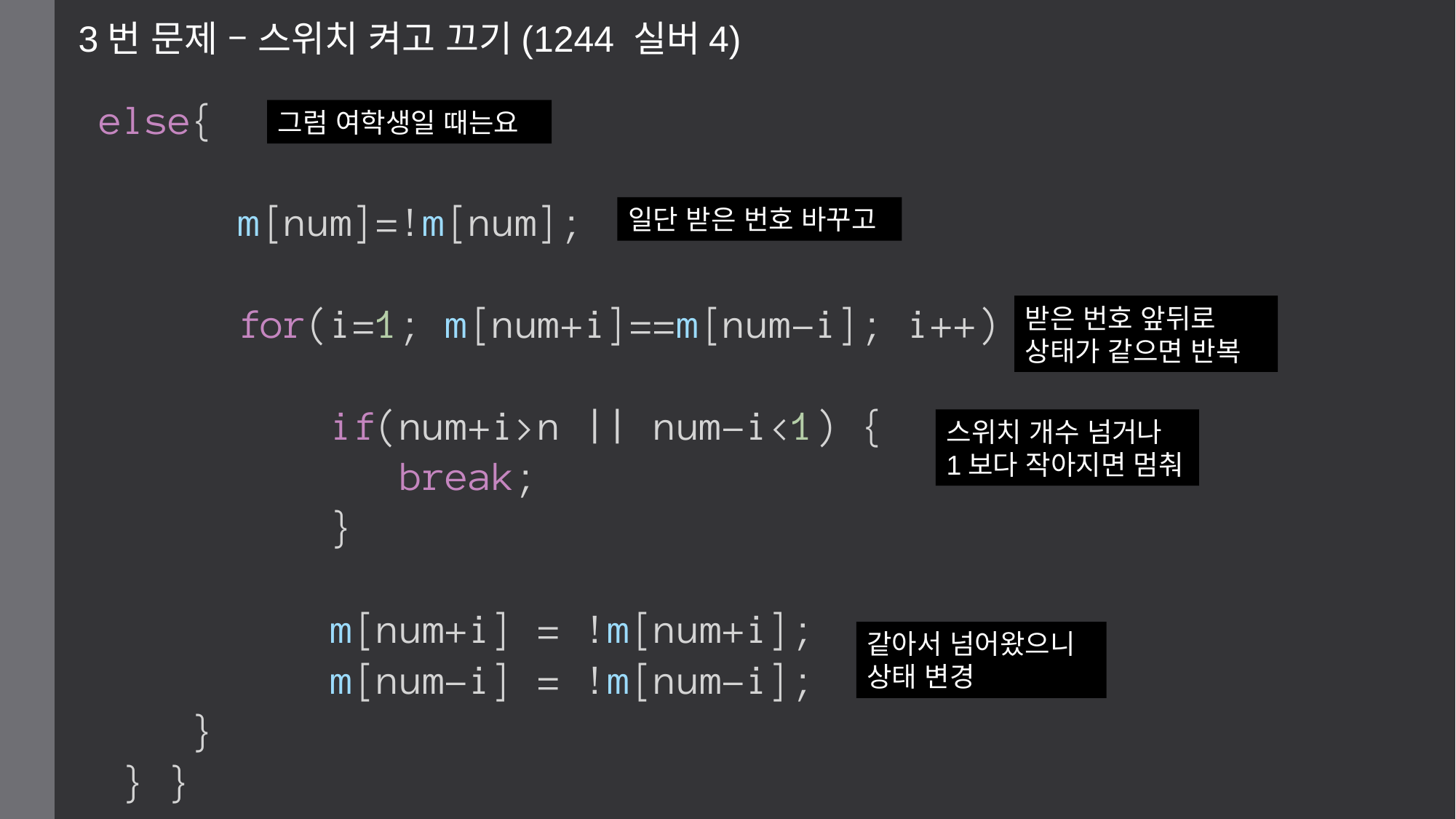

3번 문제 – 스위치 켜고 끄기(1244 실버4)
else{

      m[num]=!m[num];

      for(i=1; m[num+i]==m[num-i]; i++) {

          if(num+i>n || num-i<1) {
             break;
          }

          m[num+i] = !m[num+i];
          m[num-i] = !m[num-i];
    }
 } }
그럼 여학생일 때는요
일단 받은 번호 바꾸고
받은 번호 앞뒤로 상태가 같으면 반복
스위치 개수 넘거나
1보다 작아지면 멈춰
같아서 넘어왔으니 상태 변경